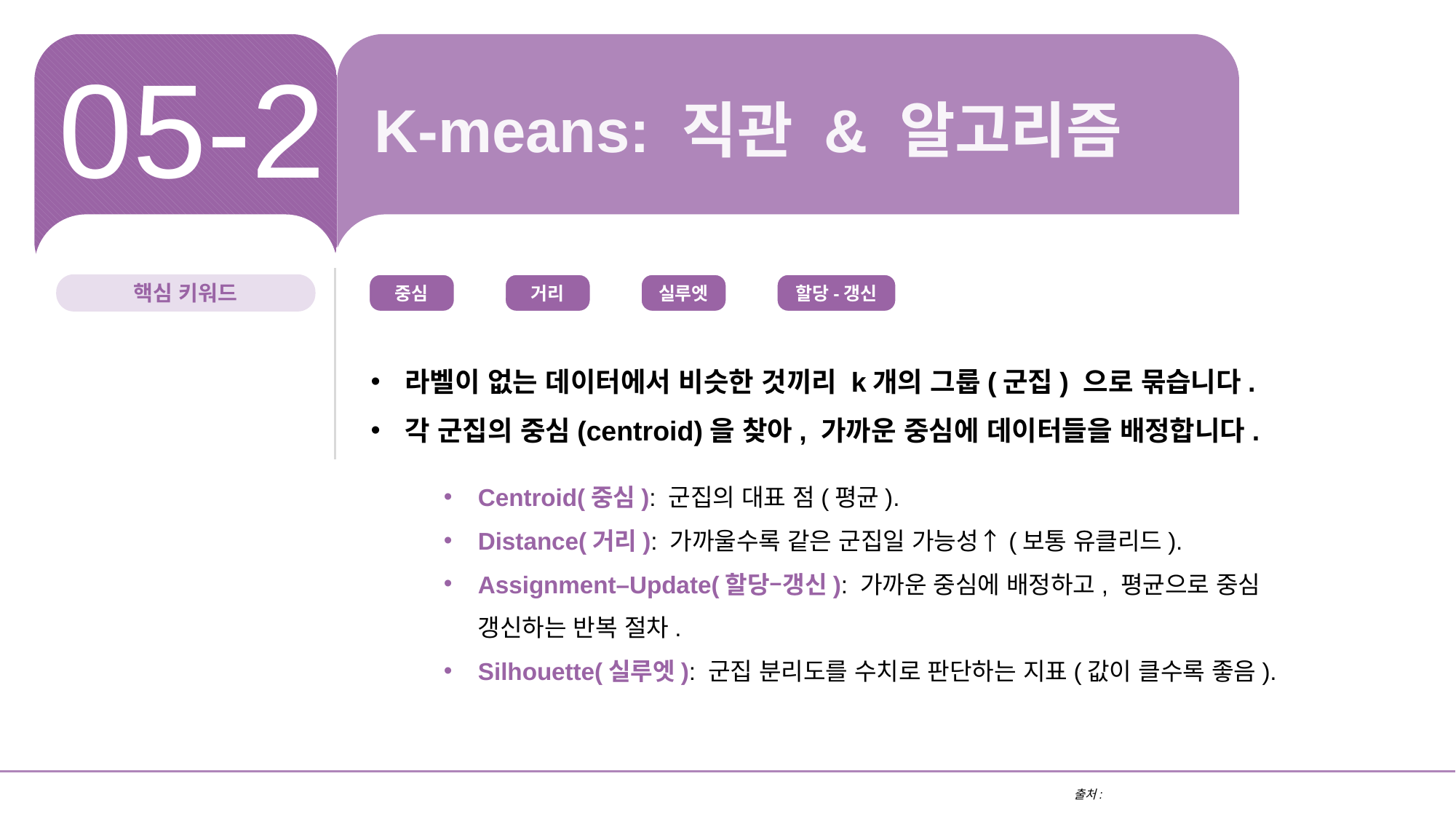

05-2
K-means: 직관 & 알고리즘

중심
거리
실루엣
할당-갱신
핵심 키워드
라벨이 없는 데이터에서 비슷한 것끼리 k개의 그룹(군집) 으로 묶습니다.
각 군집의 중심(centroid)을 찾아, 가까운 중심에 데이터들을 배정합니다.
Centroid(중심): 군집의 대표 점(평균).
Distance(거리): 가까울수록 같은 군집일 가능성↑(보통 유클리드).
Assignment–Update(할당–갱신): 가까운 중심에 배정하고, 평균으로 중심 갱신하는 반복 절차.
Silhouette(실루엣): 군집 분리도를 수치로 판단하는 지표(값이 클수록 좋음).
출처: